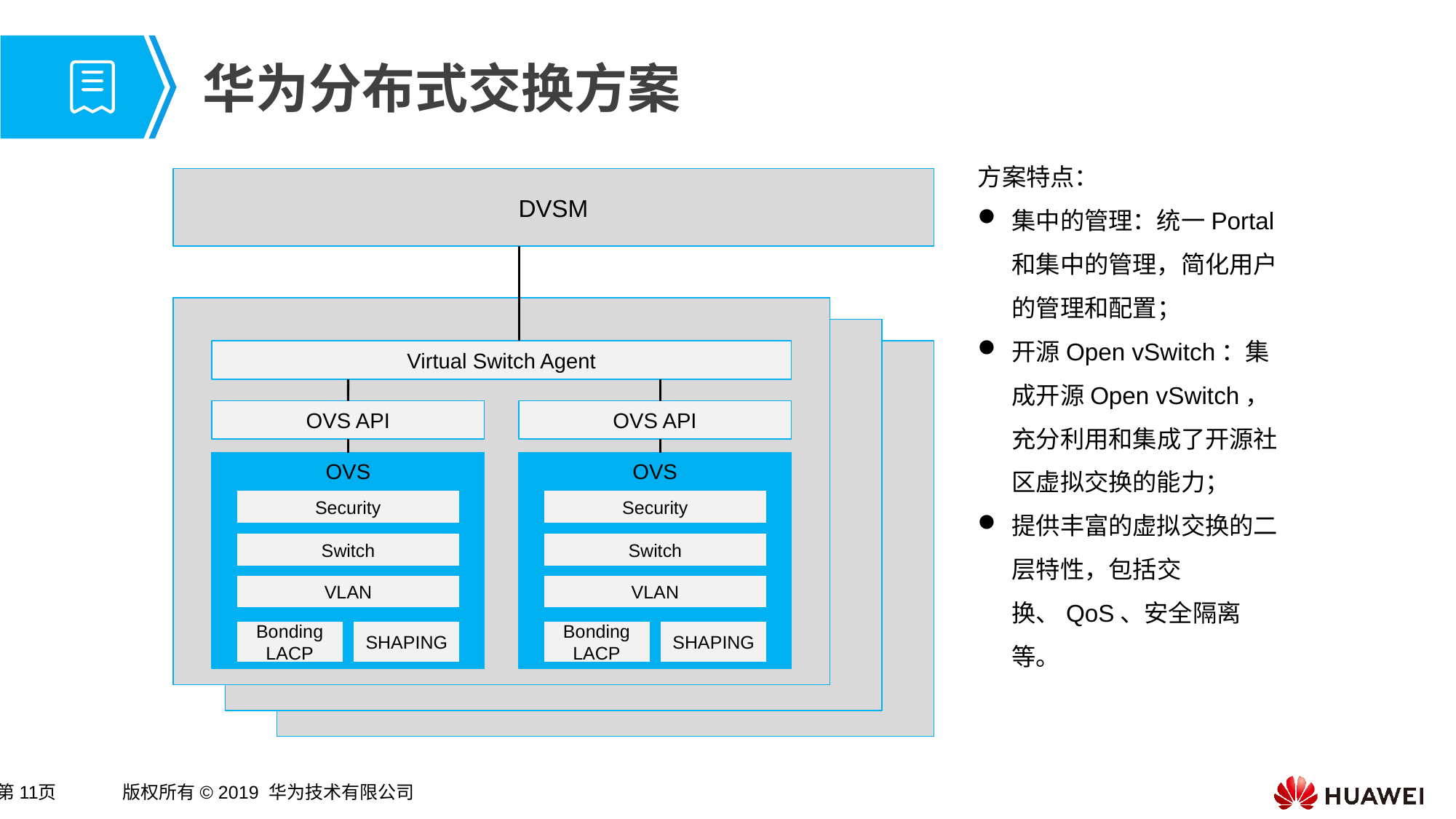

# 华为分布式交换方案
方案特点：
集中的管理：统一Portal和集中的管理，简化用户的管理和配置；
开源Open vSwitch：集成开源Open vSwitch，充分利用和集成了开源社区虚拟交换的能力；
提供丰富的虚拟交换的二层特性，包括交换、QoS、安全隔离等。
DVSM

Virtual Switch Agent

OVS API
OVS API
OVS
Security
Switch
VLAN
Bonding
LACP
SHAPING
OVS
Security
Switch
VLAN
Bonding
LACP
SHAPING